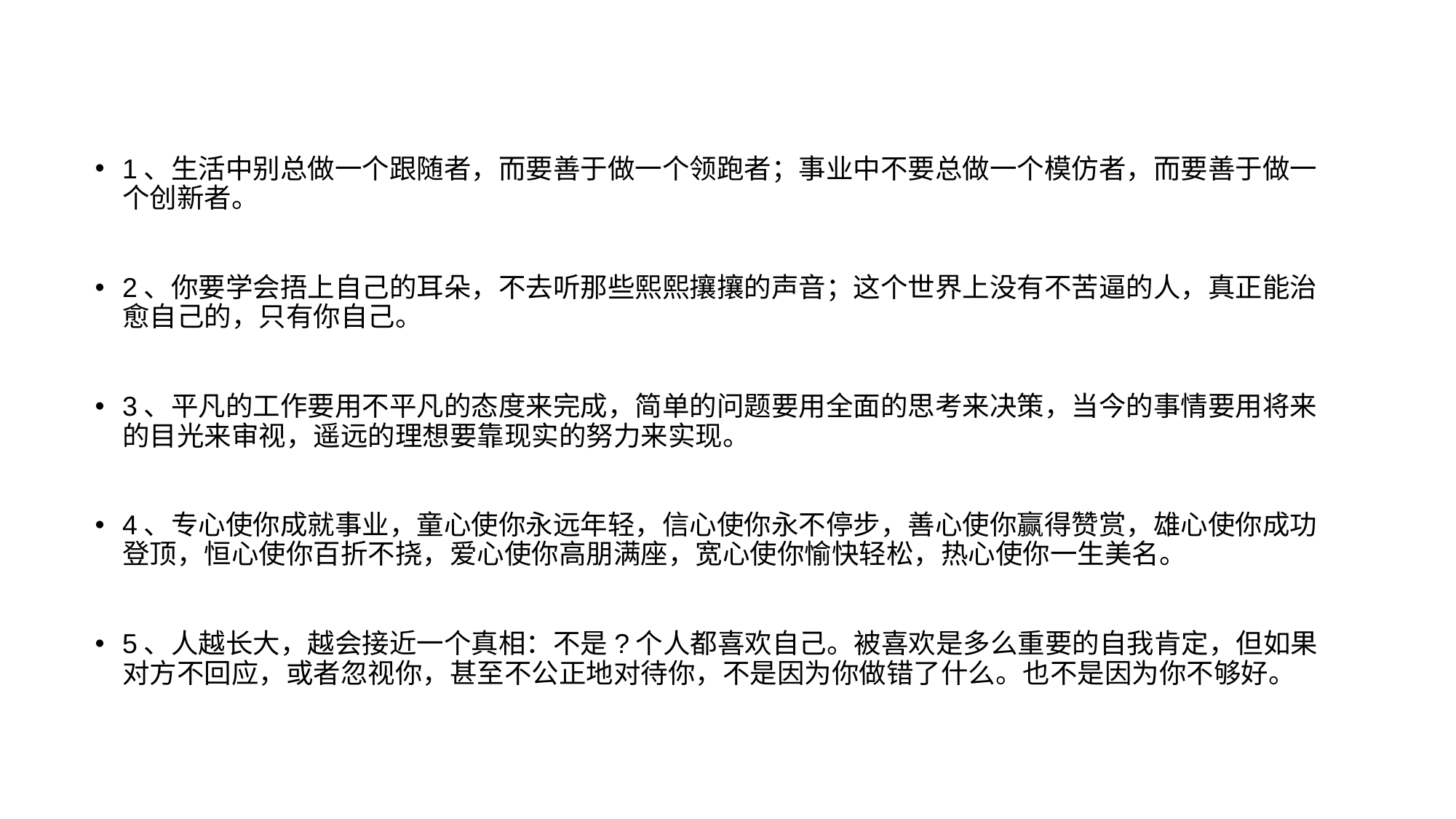

#
1、生活中别总做一个跟随者，而要善于做一个领跑者；事业中不要总做一个模仿者，而要善于做一个创新者。

2、你要学会捂上自己的耳朵，不去听那些熙熙攘攘的声音；这个世界上没有不苦逼的人，真正能治愈自己的，只有你自己。

3、平凡的工作要用不平凡的态度来完成，简单的问题要用全面的思考来决策，当今的事情要用将来的目光来审视，遥远的理想要靠现实的努力来实现。

4、专心使你成就事业，童心使你永远年轻，信心使你永不停步，善心使你赢得赞赏，雄心使你成功登顶，恒心使你百折不挠，爱心使你高朋满座，宽心使你愉快轻松，热心使你一生美名。

5、人越长大，越会接近一个真相：不是?个人都喜欢自己。被喜欢是多么重要的自我肯定，但如果对方不回应，或者忽视你，甚至不公正地对待你，不是因为你做错了什么。也不是因为你不够好。